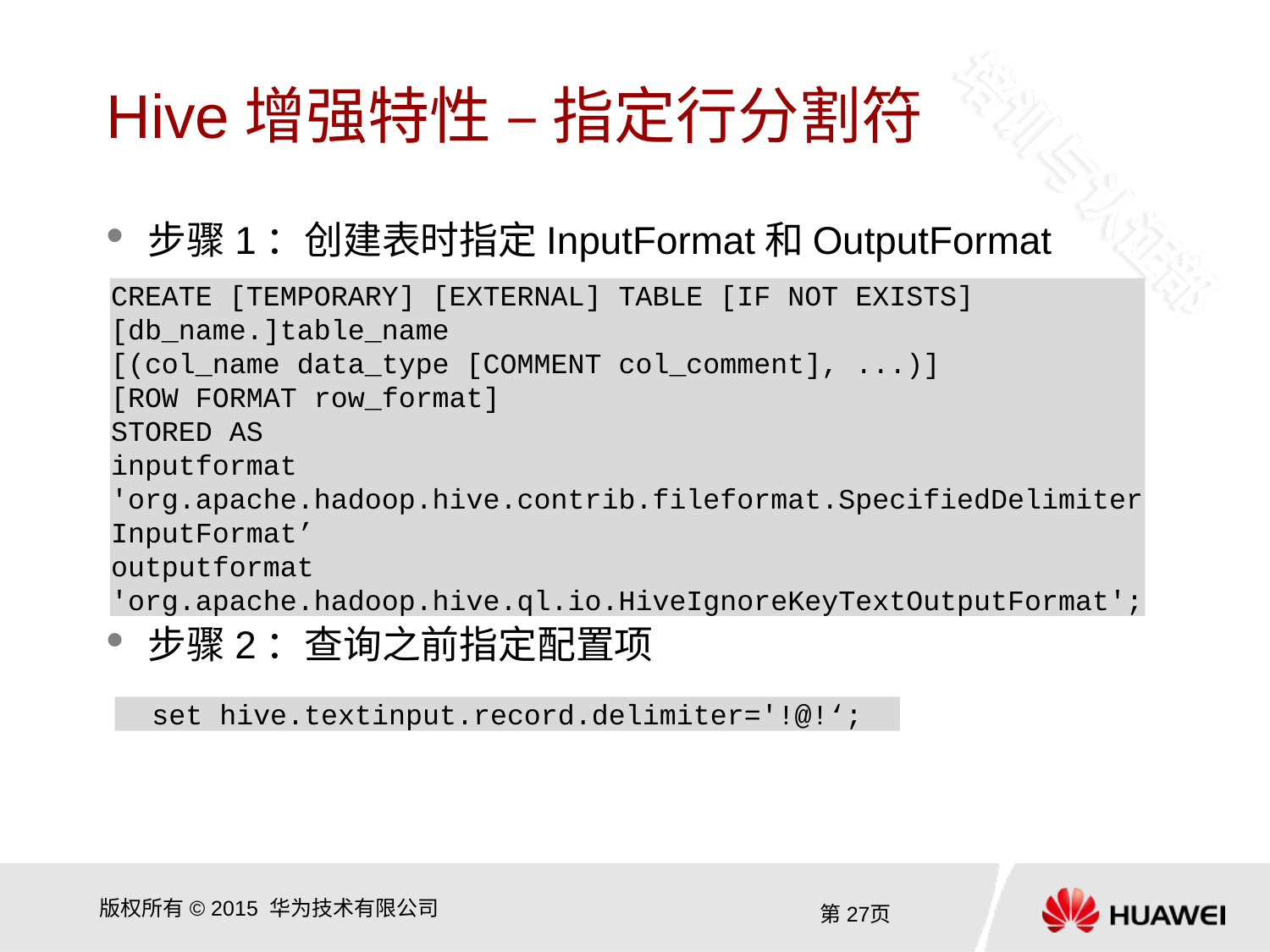

# Hive增强特性 – 指定行分割符
步骤1：创建表时指定InputFormat和OutputFormat

步骤2：查询之前指定配置项

CREATE [TEMPORARY] [EXTERNAL] TABLE [IF NOT EXISTS] [db_name.]table_name
[(col_name data_type [COMMENT col_comment], ...)]
[ROW FORMAT row_format]
STORED AS
inputformat 'org.apache.hadoop.hive.contrib.fileformat.SpecifiedDelimiterInputFormat’
outputformat 'org.apache.hadoop.hive.ql.io.HiveIgnoreKeyTextOutputFormat';
set hive.textinput.record.delimiter='!@!‘;